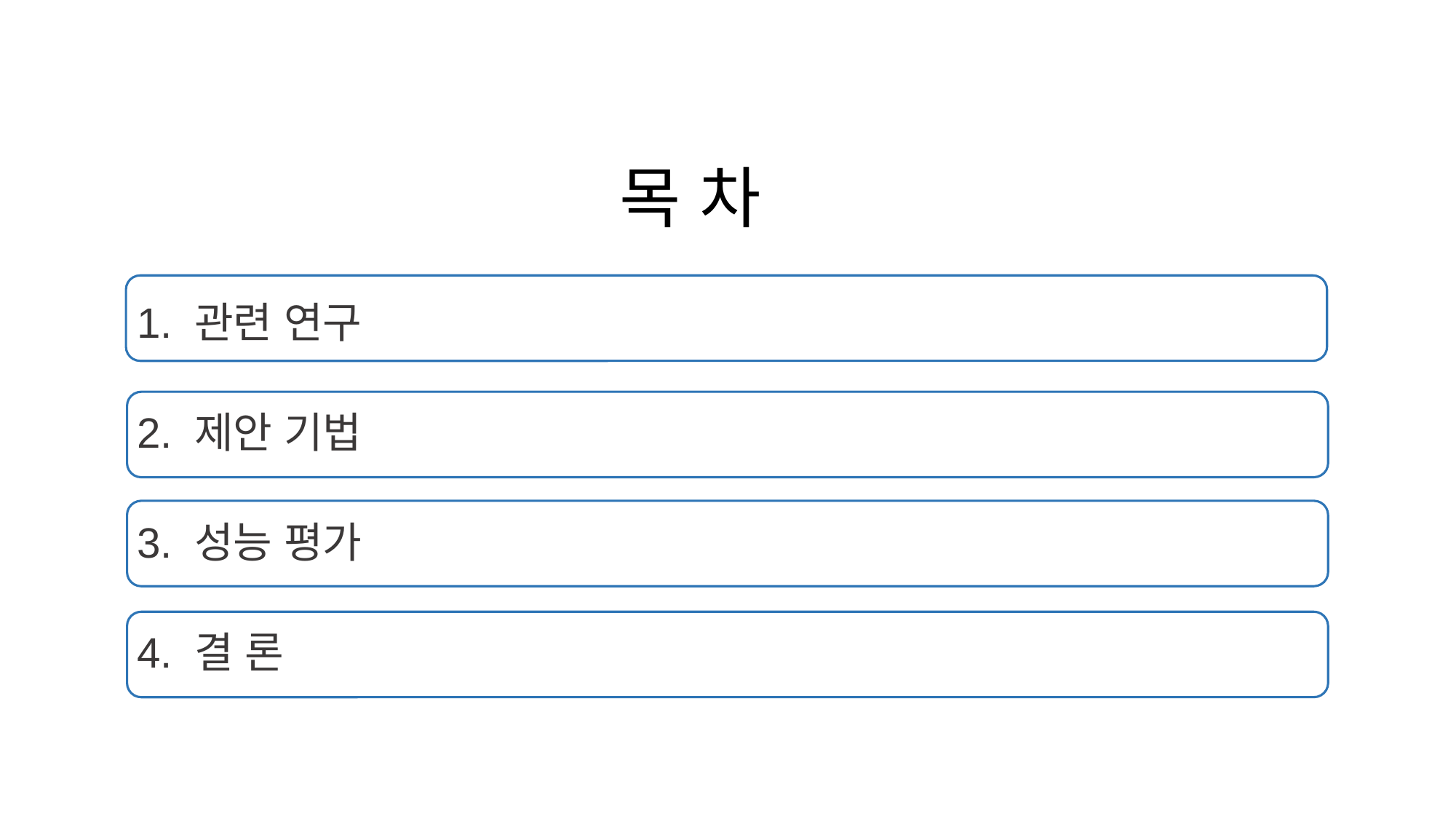

1. 관련 연구
2. 제안 기법
3. 성능 평가
4. 결 론